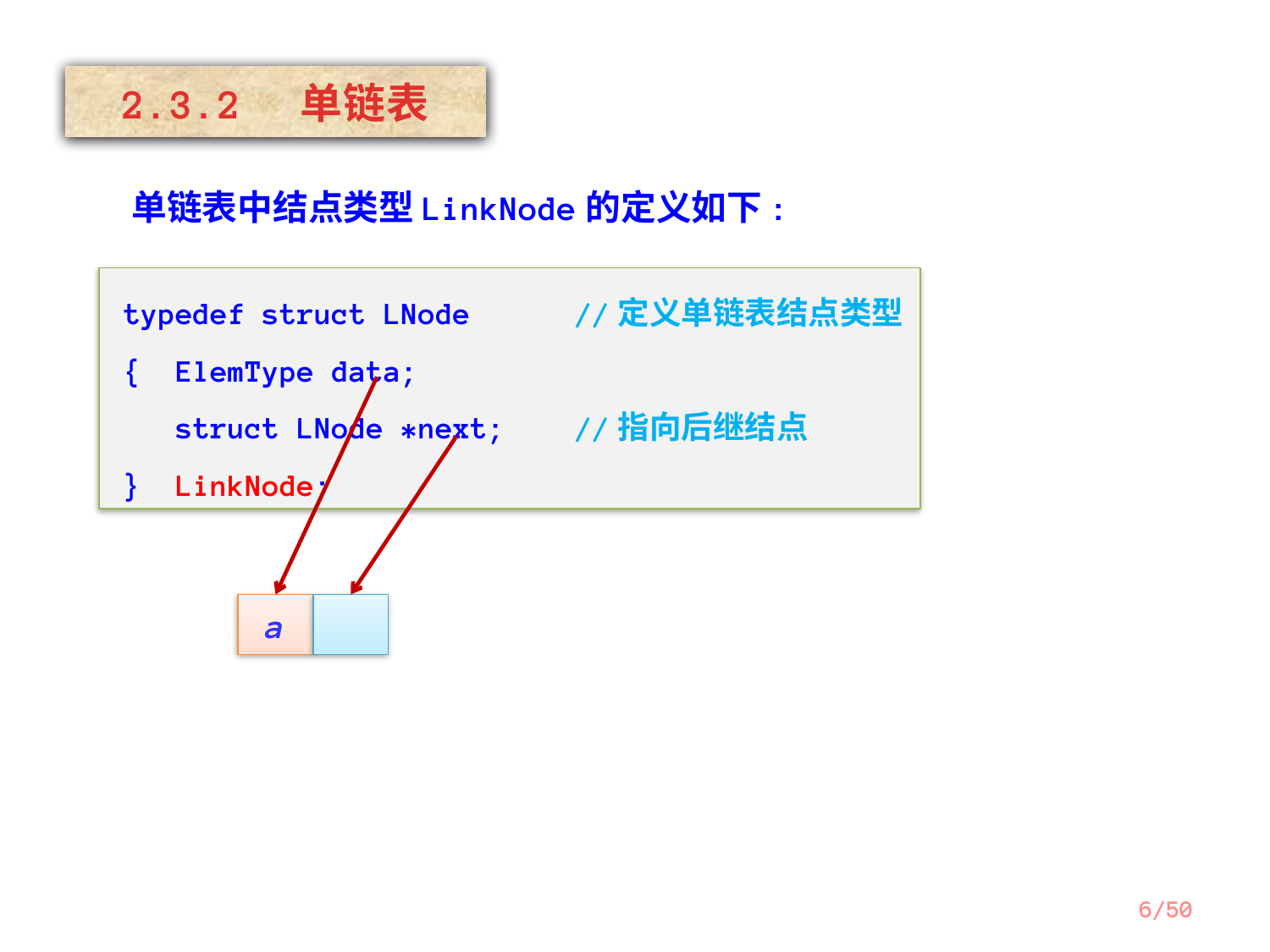

2.3.2  单链表
单链表中结点类型LinkNode的定义如下:
typedef struct LNode      //定义单链表结点类型
{  ElemType data;
   struct LNode *next;    //指向后继结点
}  LinkNode;
a

6/50